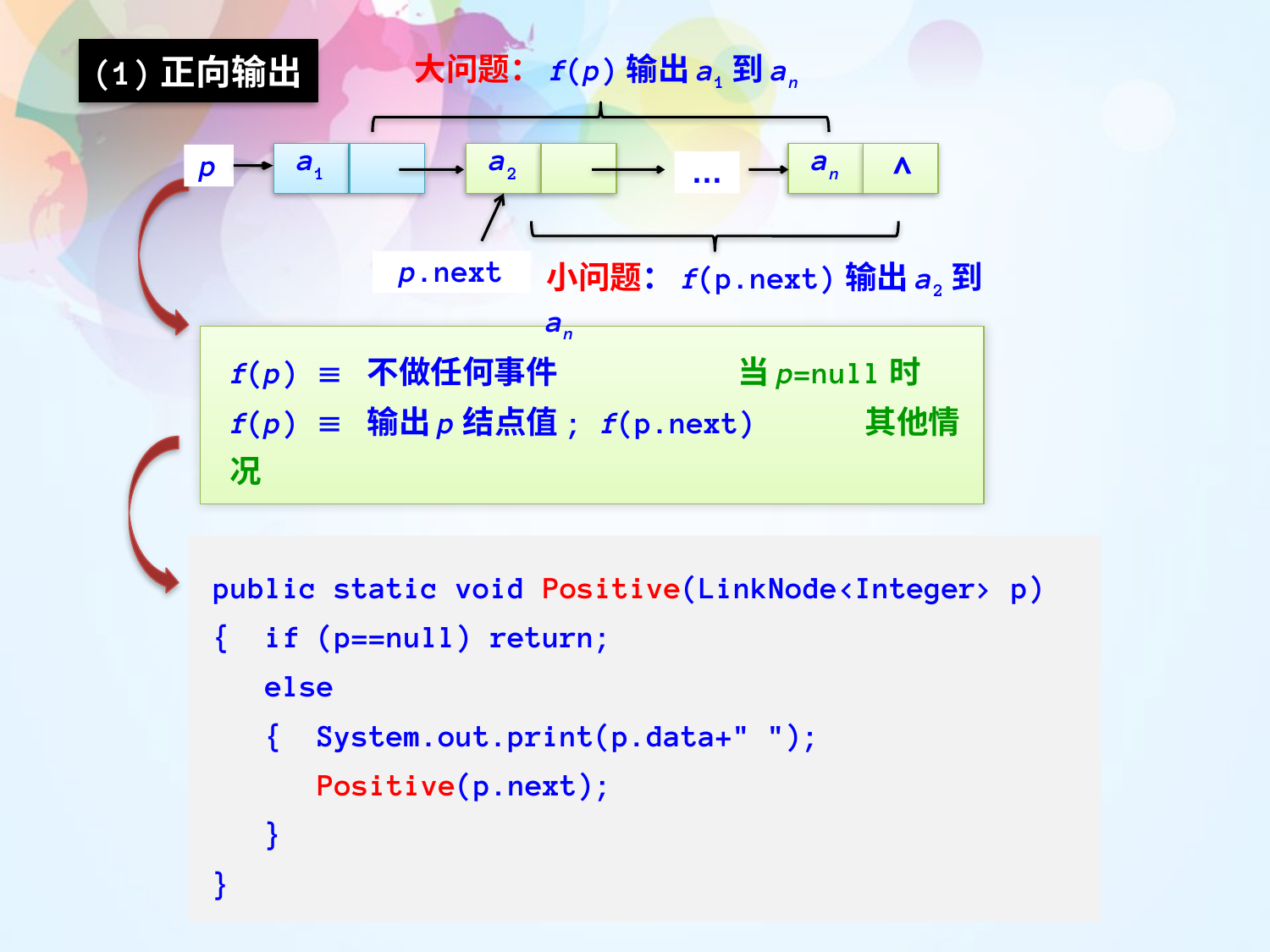

(1)正向输出

大问题：f(p)输出a1到an

a1

a2

an
∧
p
…

p.next
小问题：f(p.next)输出a2到an

f(p) ≡ 不做任何事件		当p=null时
f(p) ≡ 输出p结点值; f(p.next)	其他情况

public static void Positive(LinkNode<Integer> p)
{  if (p==null) return;
   else
   {  System.out.print(p.data+" ");
      Positive(p.next);
   }
}